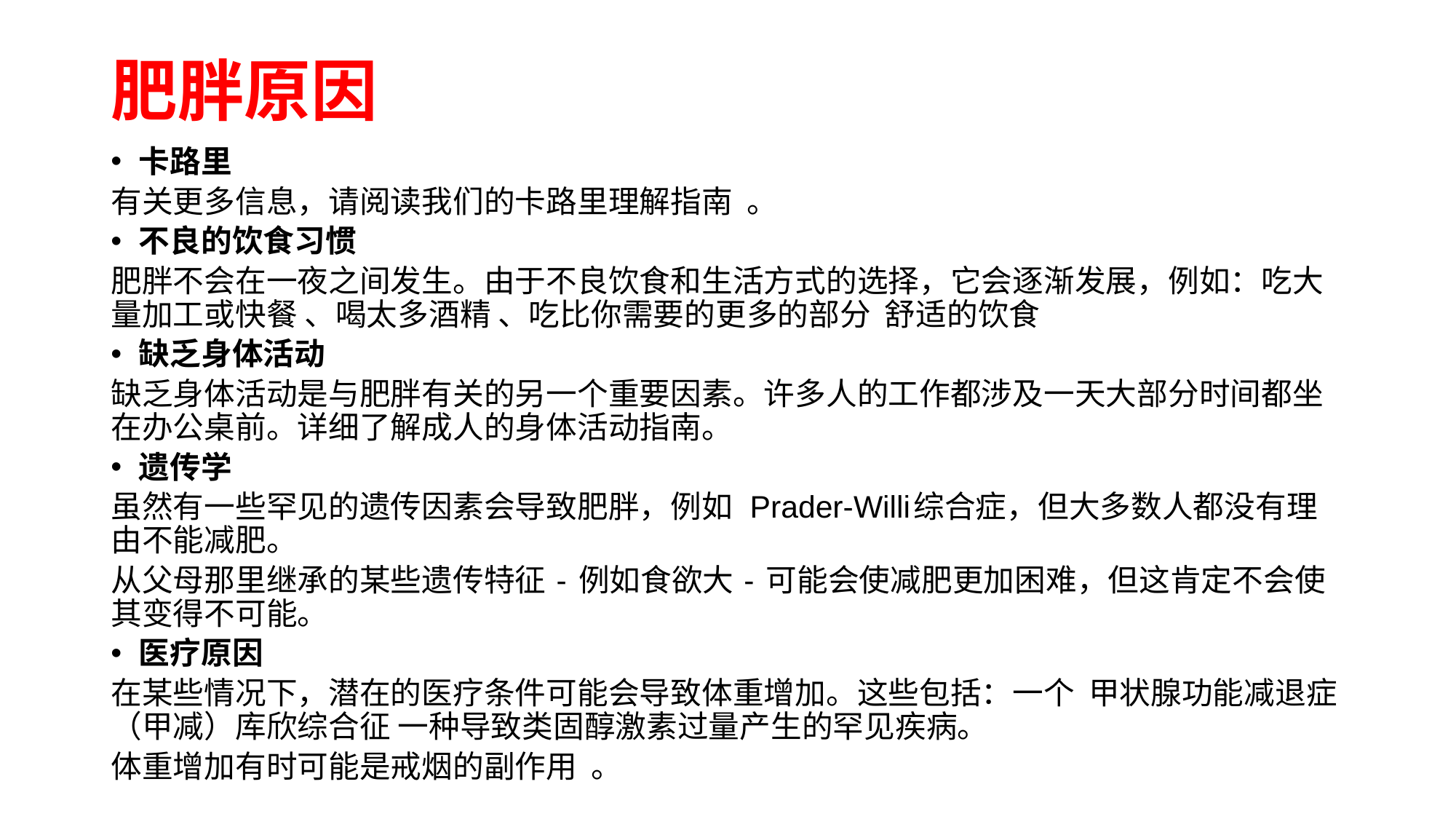

# 肥胖原因
卡路里
有关更多信息，请阅读我们的卡路里理解指南  。
不良的饮食习惯
肥胖不会在一夜之间发生。由于不良饮食和生活方式的选择，它会逐渐发展，例如：吃大量加工或快餐 、喝太多酒精 、吃比你需要的更多的部分  舒适的饮食
缺乏身体活动
缺乏身体活动是与肥胖有关的另一个重要因素。许多人的工作都涉及一天大部分时间都坐在办公桌前。详细了解成人的身体活动指南。
遗传学
虽然有一些罕见的遗传因素会导致肥胖，例如  Prader-Willi综合症，但大多数人都没有理由不能减肥。
从父母那里继承的某些遗传特征 - 例如食欲大 - 可能会使减肥更加困难，但这肯定不会使其变得不可能。
医疗原因
在某些情况下，潜在的医疗条件可能会导致体重增加。这些包括：一个  甲状腺功能减退症（甲减）库欣综合征 一种导致类固醇激素过量产生的罕见疾病。
体重增加有时可能是戒烟的副作用  。